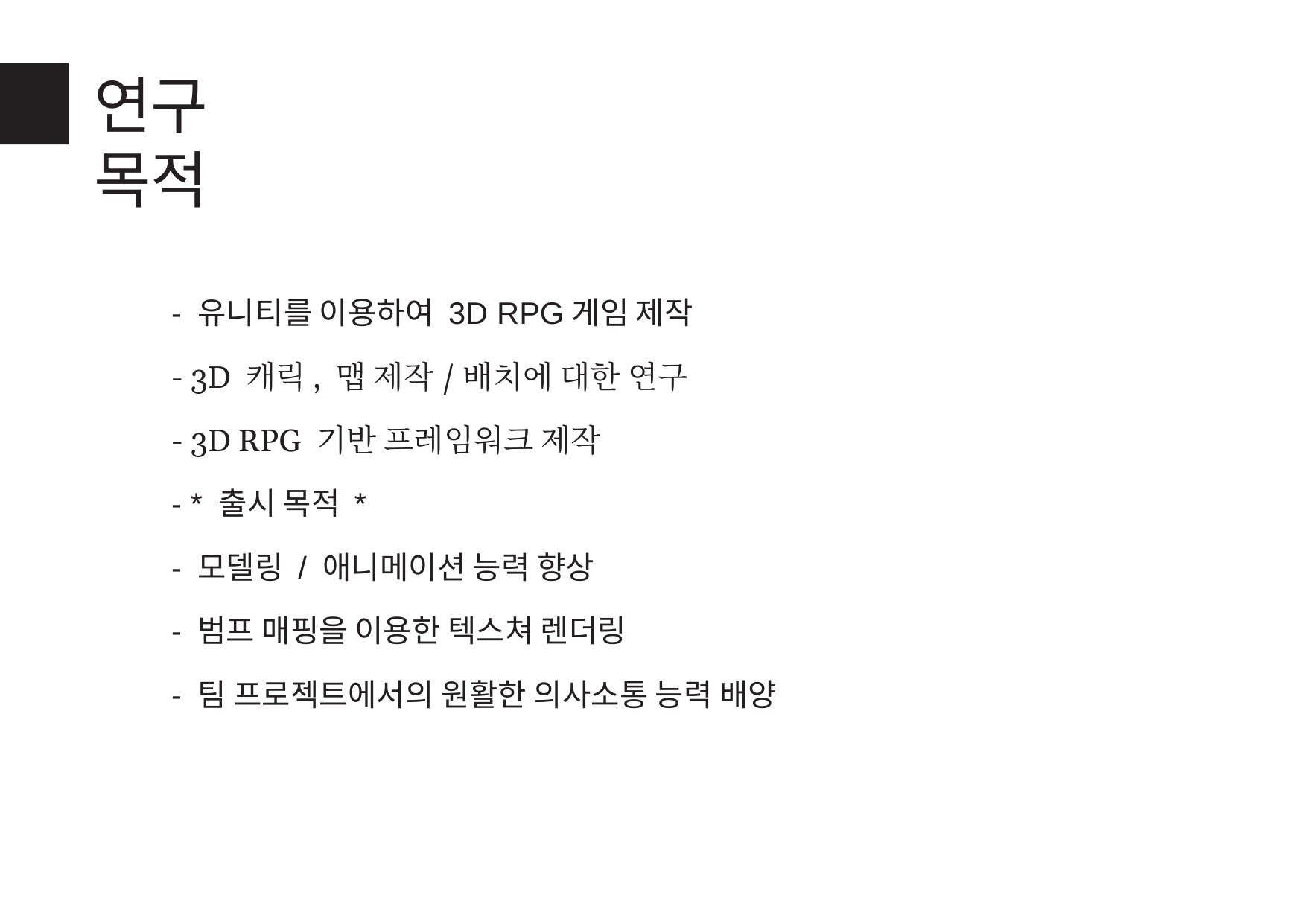

# 연구목적
- 유니티를 이용하여 3D RPG게임 제작
- 3D 캐릭, 맵 제작/배치에 대한 연구
- 3D RPG 기반 프레임워크 제작
- * 출시 목적 *
- 모델링 / 애니메이션 능력 향상
- 범프 매핑을 이용한 텍스쳐 렌더링
- 팀 프로젝트에서의 원활한 의사소통 능력 배양